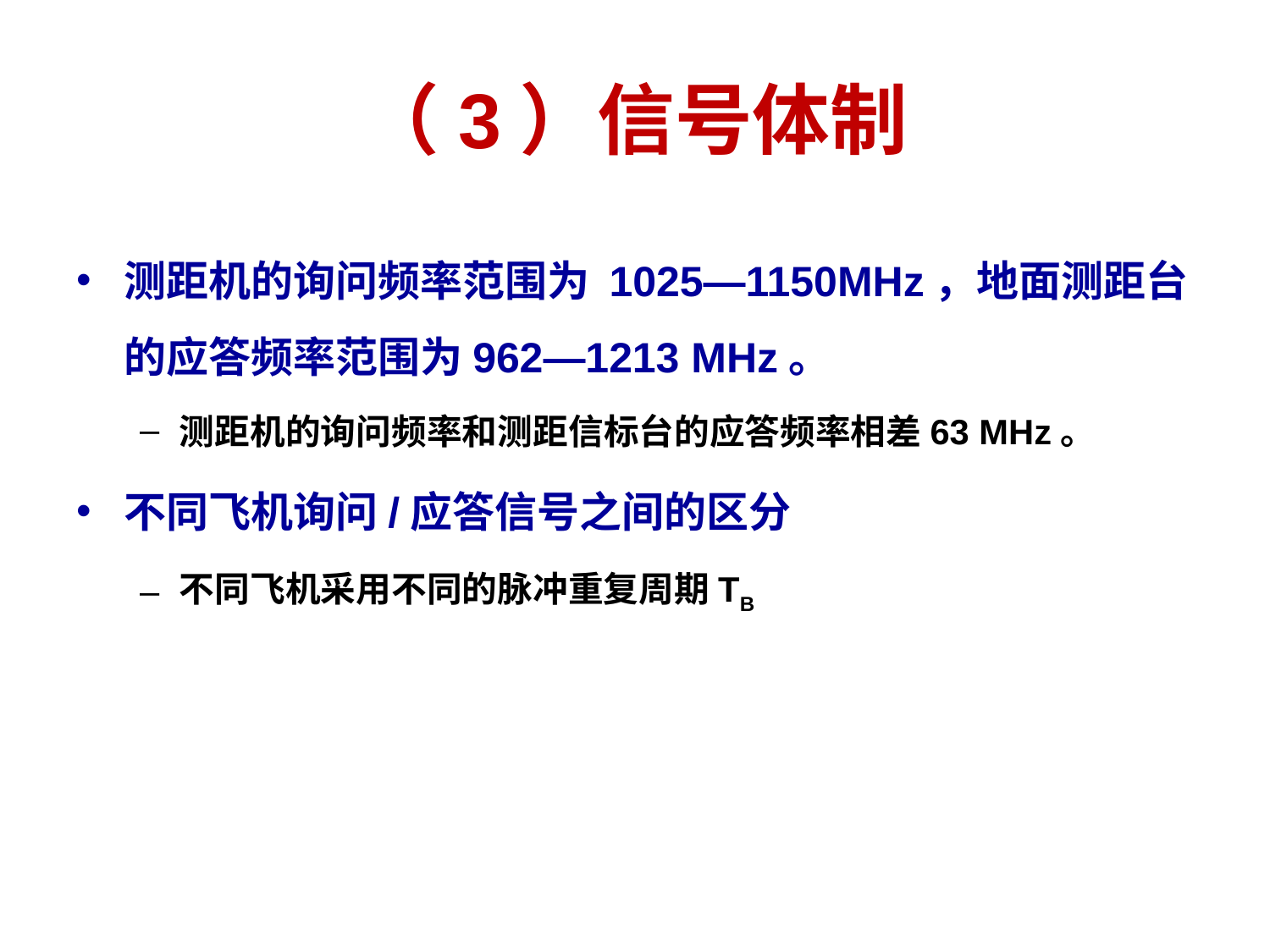

# （3）信号体制
测距机的询问频率范围为 1025—1150MHz，地面测距台的应答频率范围为962—1213 MHz。
测距机的询问频率和测距信标台的应答频率相差63 MHz。
不同飞机询问/应答信号之间的区分
不同飞机采用不同的脉冲重复周期TB